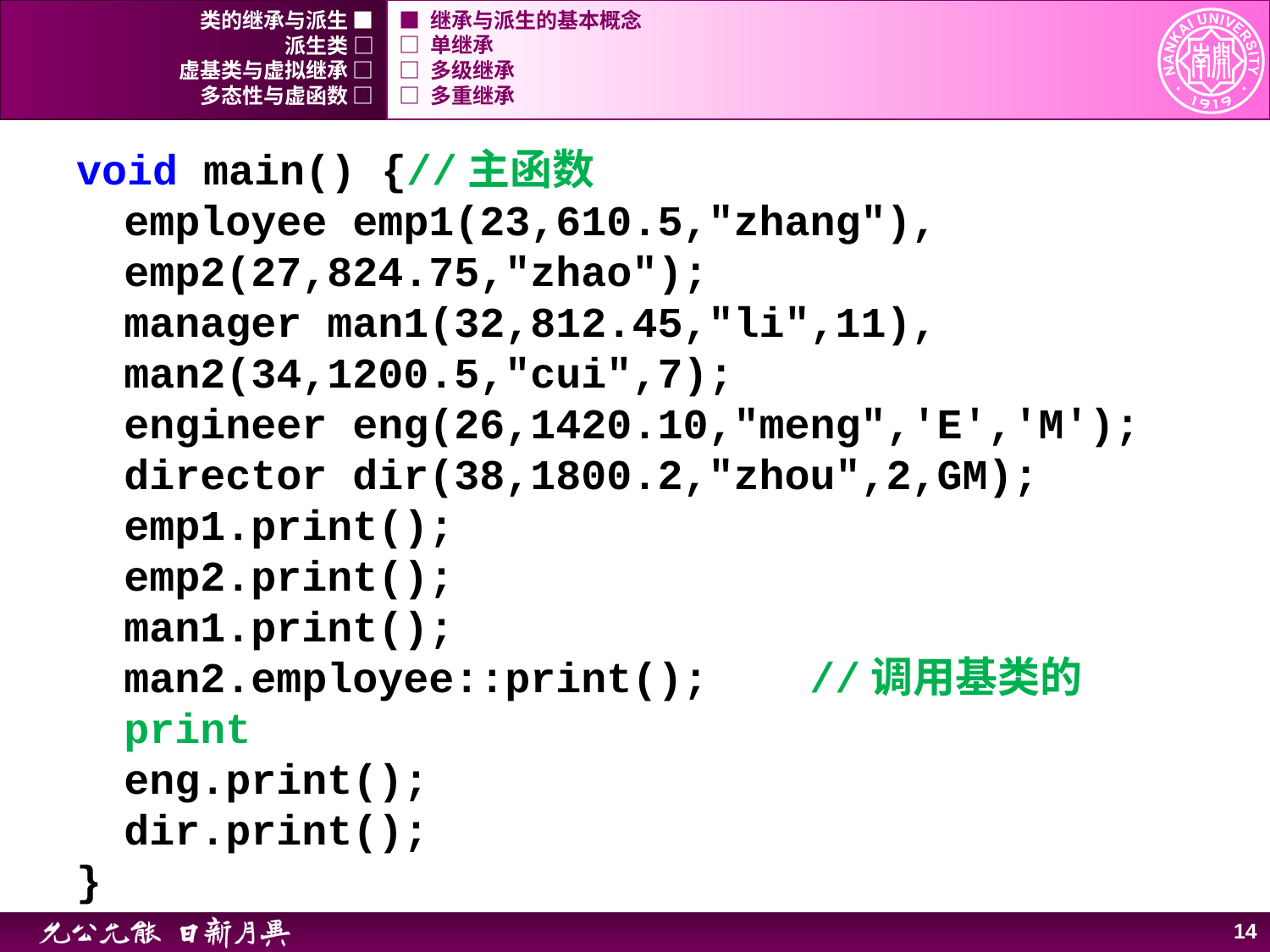

类的继承与派生 ■
■ 继承与派生的基本概念
派生类 □
□ 单继承
虚基类与虚拟继承 □
□ 多级继承
多态性与虚函数 □
□ 多重继承
void main() {//主函数
	employee emp1(23,610.5,"zhang"), emp2(27,824.75,"zhao");
	manager man1(32,812.45,"li",11), man2(34,1200.5,"cui",7);
	engineer eng(26,1420.10,"meng",'E','M');
	director dir(38,1800.2,"zhou",2,GM);
	emp1.print();
	emp2.print();
	man1.print();
	man2.employee::print();	  //调用基类的print
	eng.print();
	dir.print();
}
14